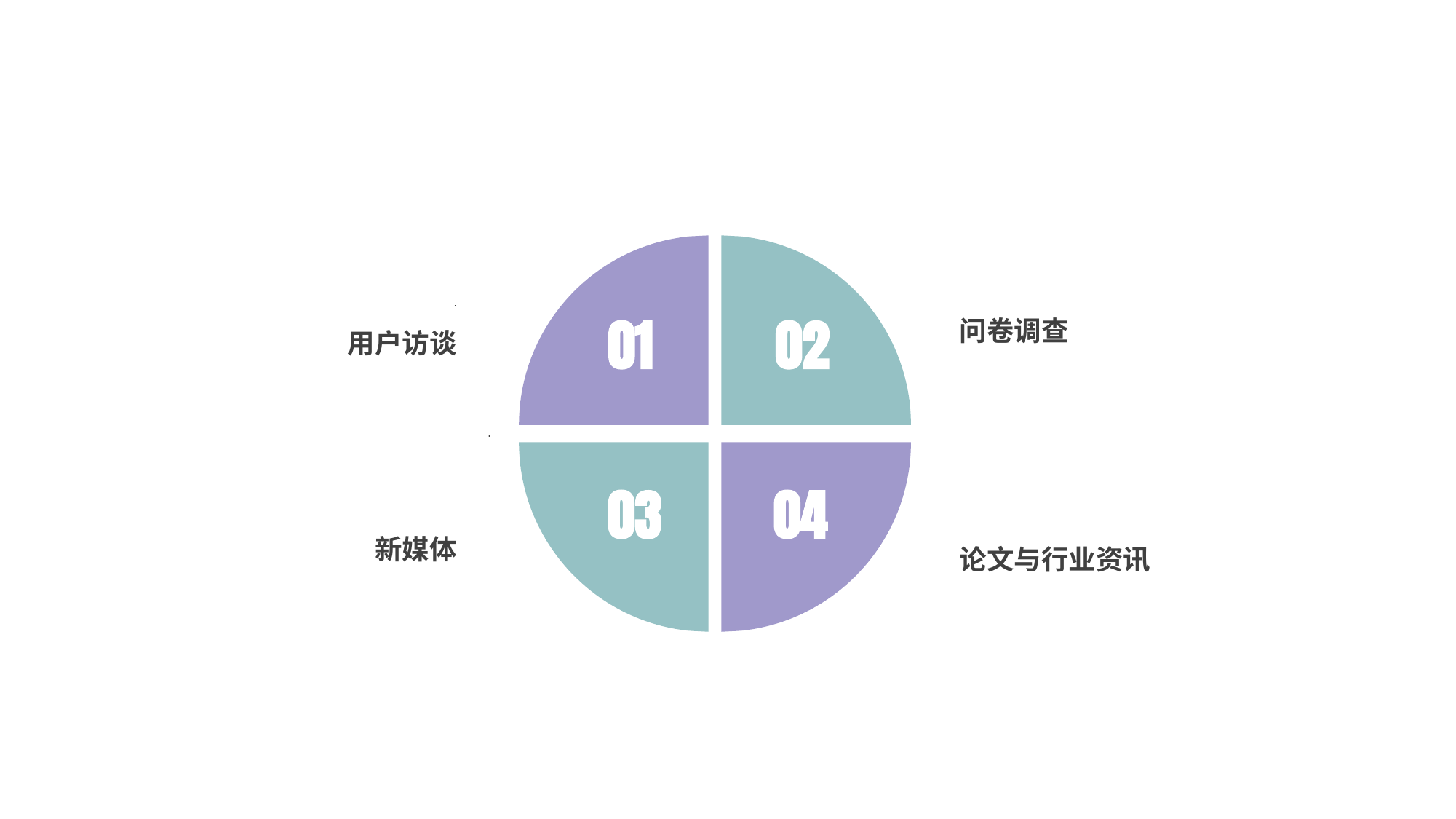

.
问卷调查
01
02
用户访谈
.

03
04
新媒体
论文与行业资讯